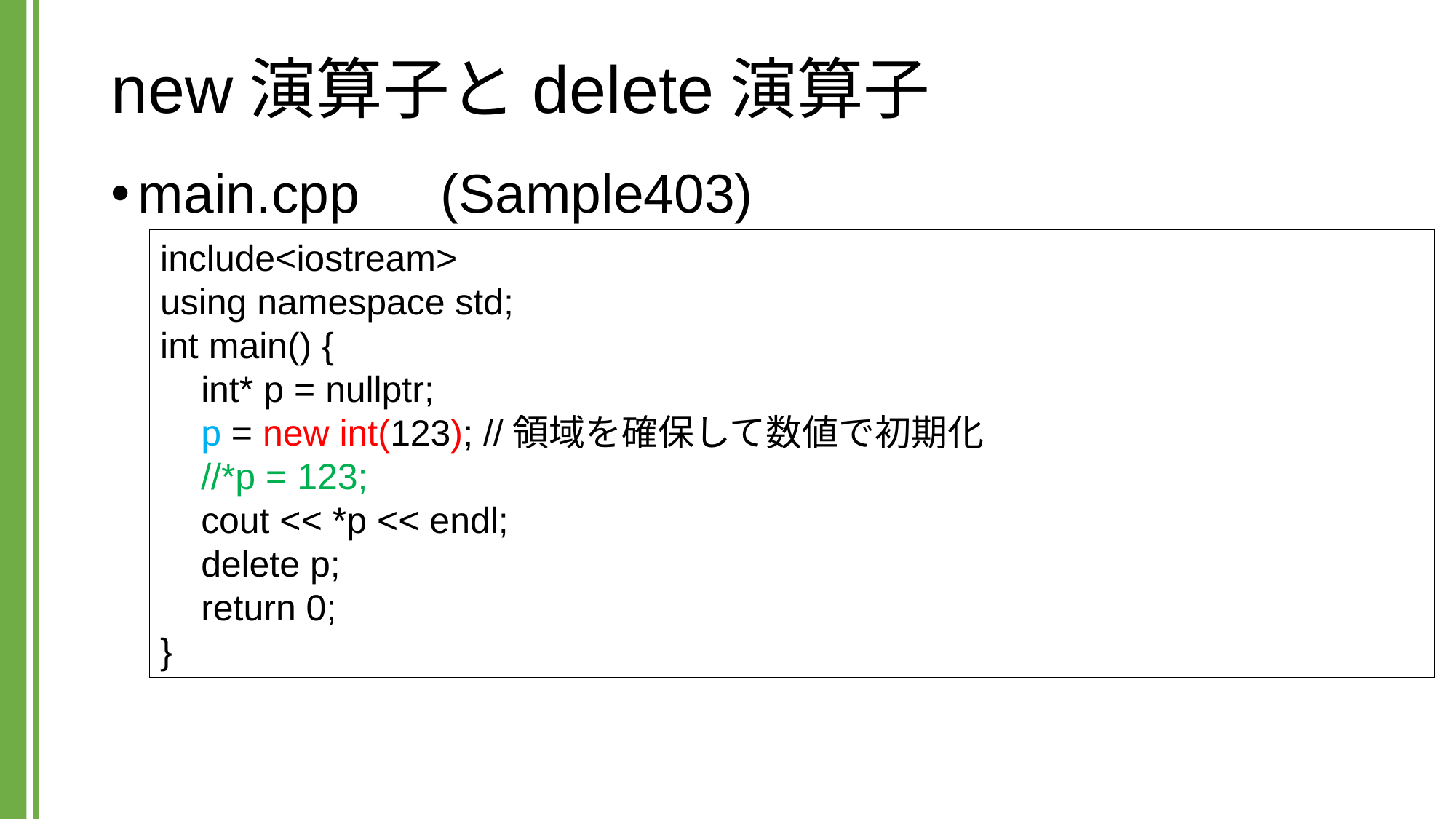

# new演算子とdelete演算子
main.cpp　(Sample403)

include<iostream>
using namespace std;
int main() {
    int* p = nullptr;
    p = new int(123); //領域を確保して数値で初期化
    //*p = 123;
    cout << *p << endl;
    delete p;
    return 0;
}